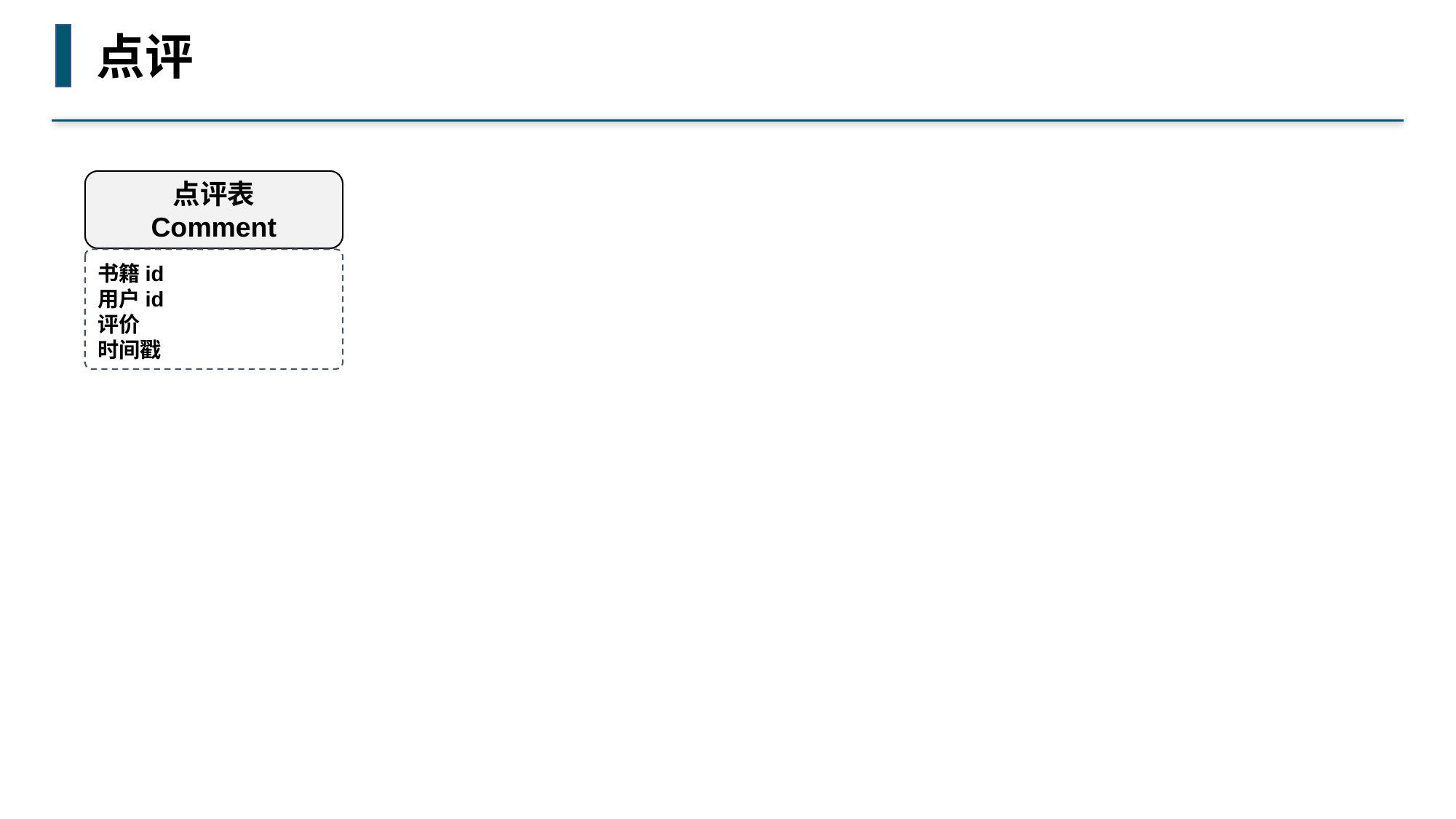

点评

点评表
Comment
书籍id
用户id
评价
时间戳